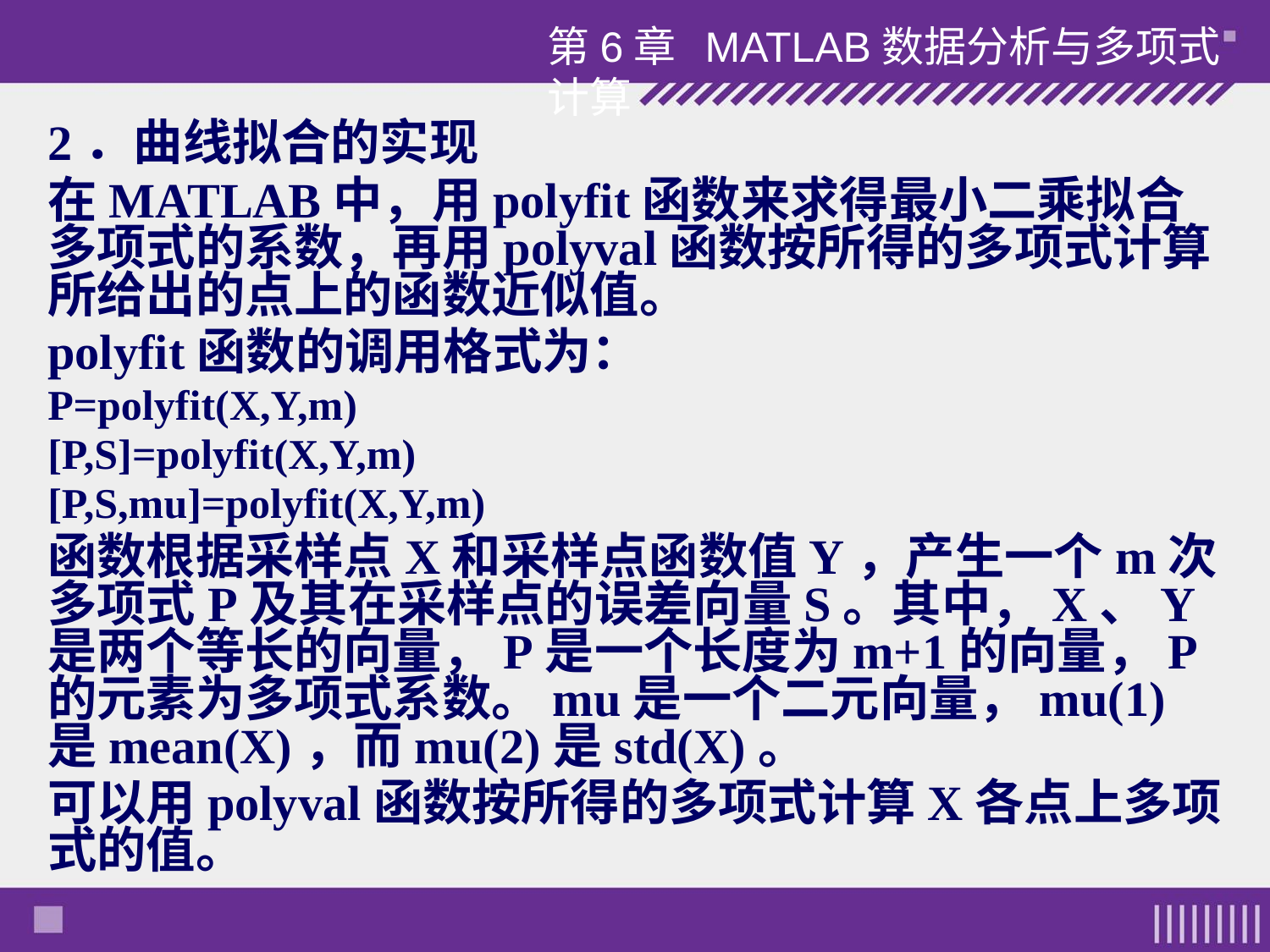

第6章  MATLAB数据分析与多项式计算
2．曲线拟合的实现
在MATLAB中，用polyfit函数来求得最小二乘拟合多项式的系数，再用polyval函数按所得的多项式计算所给出的点上的函数近似值。
polyfit函数的调用格式为：
P=polyfit(X,Y,m)
[P,S]=polyfit(X,Y,m)
[P,S,mu]=polyfit(X,Y,m)
函数根据采样点X和采样点函数值Y，产生一个m次多项式P及其在采样点的误差向量S。其中，X、Y是两个等长的向量，P是一个长度为m+1的向量，P的元素为多项式系数。mu是一个二元向量，mu(1)是mean(X)，而mu(2)是std(X)。
可以用polyval函数按所得的多项式计算X各点上多项式的值。